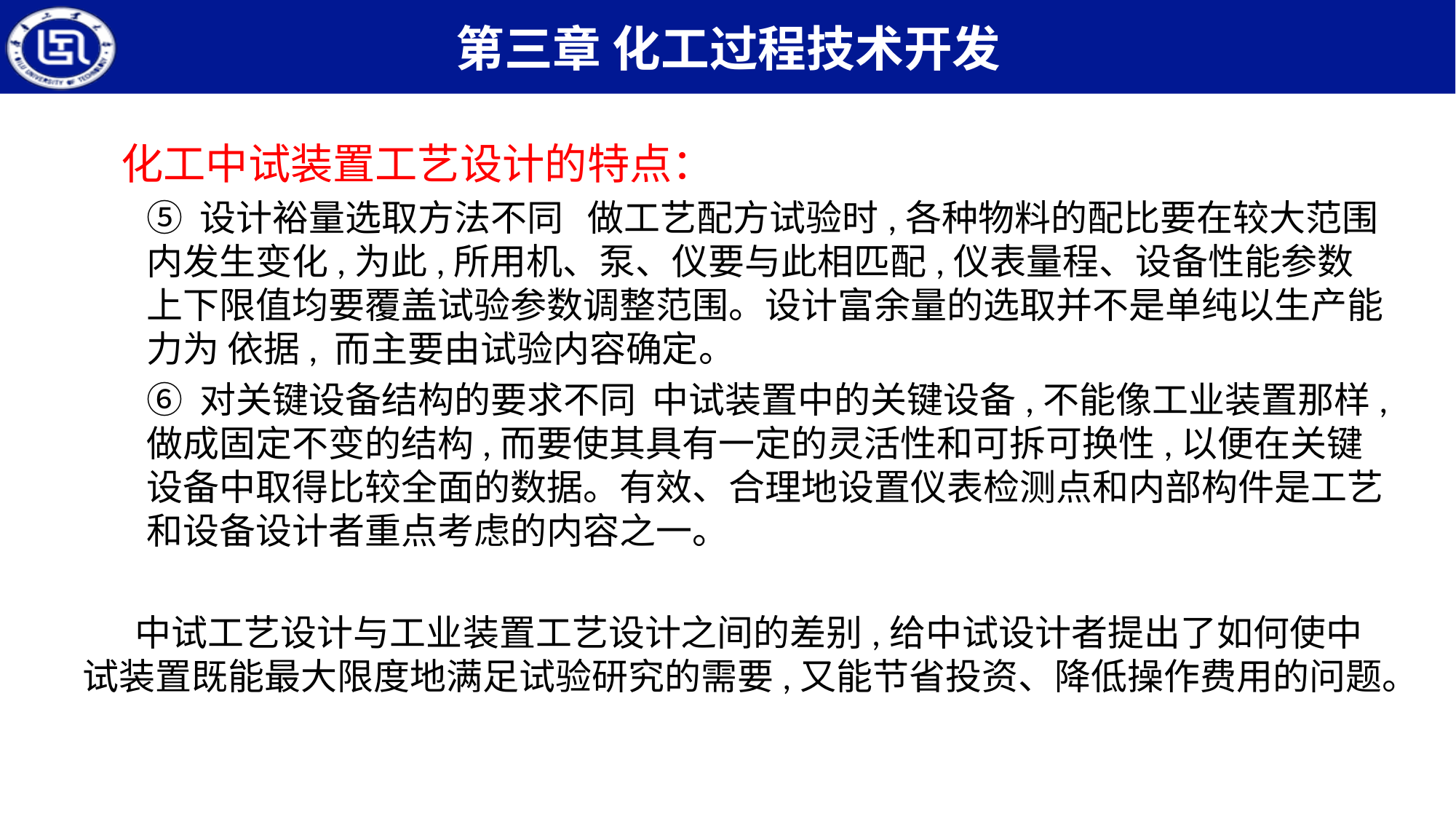

化工中试装置工艺设计的特点：
⑤ 设计裕量选取方法不同   做工艺配方试验时,各种物料的配比要在较大范围内发生变化,为此,所用机、泵、仪要与此相匹配,仪表量程、设备性能参数上下限值均要覆盖试验参数调整范围。设计富余量的选取并不是单纯以生产能力为 依据, 而主要由试验内容确定。
⑥ 对关键设备结构的要求不同  中试装置中的关键设备,不能像工业装置那样,做成固定不变的结构,而要使其具有一定的灵活性和可拆可换性,以便在关键设备中取得比较全面的数据。有效、合理地设置仪表检测点和内部构件是工艺和设备设计者重点考虑的内容之一。

中试工艺设计与工业装置工艺设计之间的差别,给中试设计者提出了如何使中试装置既能最大限度地满足试验研究的需要,又能节省投资、降低操作费用的问题。